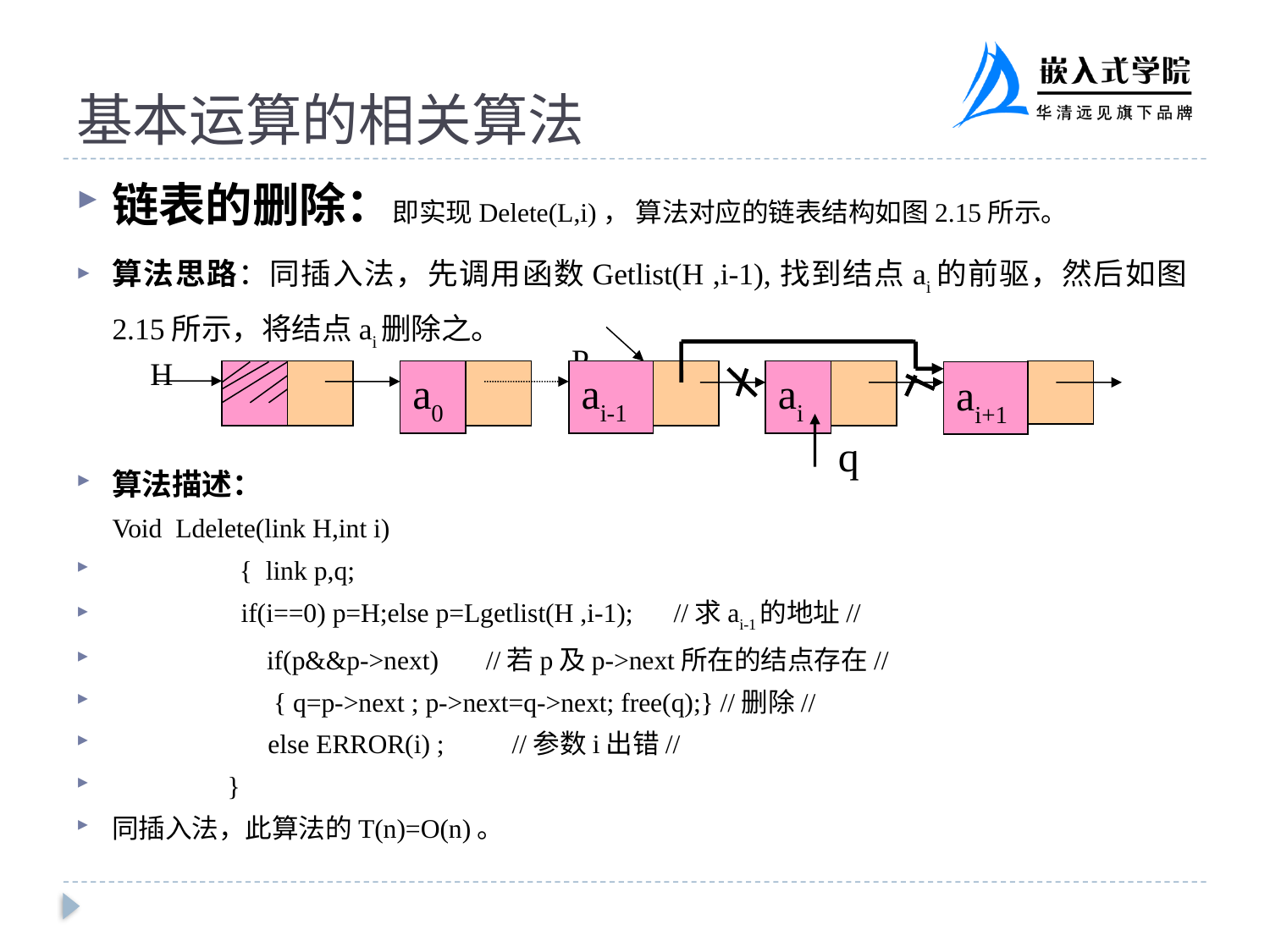

# 基本运算的相关算法
链表的删除：即实现Delete(L,i)， 算法对应的链表结构如图2.15所示。
算法思路：同插入法，先调用函数Getlist(H ,i-1),找到结点ai的前驱，然后如图2.15所示，将结点ai删除之。

算法描述：
		Void  Ldelete(link H,int i)
      	 {  link p,q;
                   if(i==0) p=H;else p=Lgetlist(H ,i-1);      //求ai-1的地址//
         	     if(p&&p->next)       //若p及p->next所在的结点存在//
            	      { q=p->next ; p->next=q->next; free(q);} //删除//
                       else ERROR(i) ;          //参数i出错//
                 }
同插入法，此算法的T(n)=O(n)。

H

a0

ai-1

ai

ai+1

P

q
69